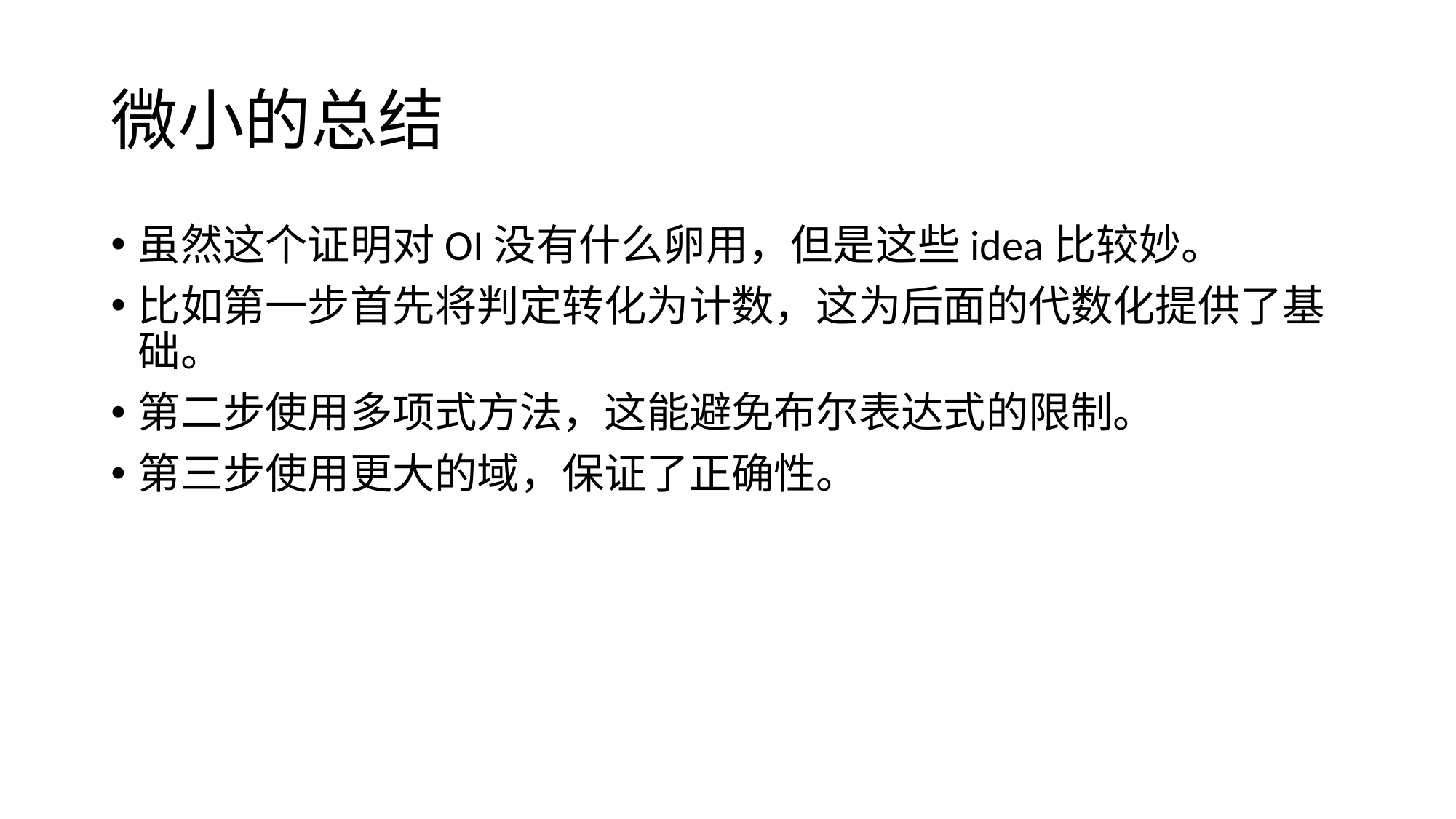

# 微小的总结
虽然这个证明对OI没有什么卵用，但是这些idea比较妙。
比如第一步首先将判定转化为计数，这为后面的代数化提供了基础。
第二步使用多项式方法，这能避免布尔表达式的限制。
第三步使用更大的域，保证了正确性。